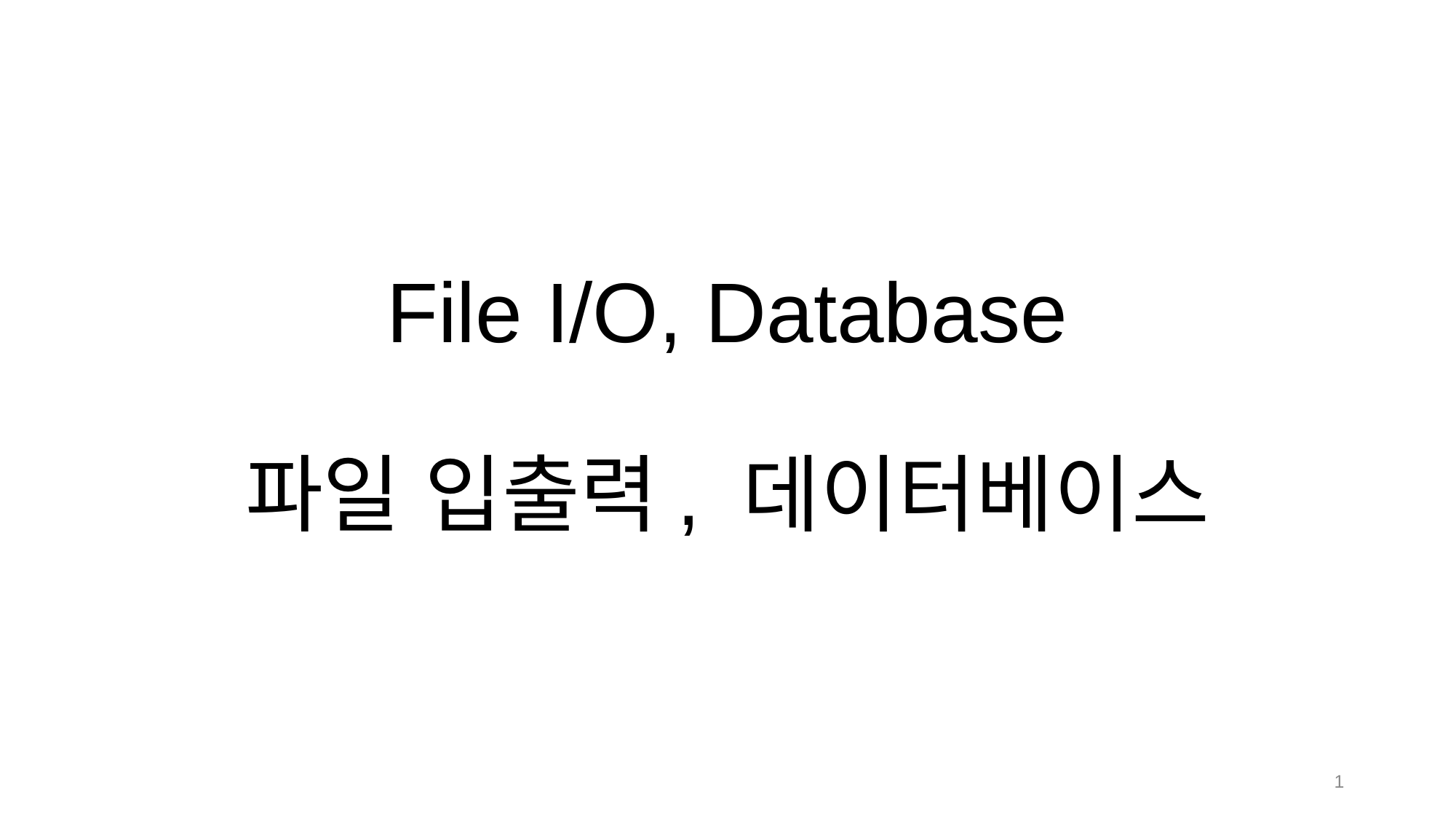

# File I/O, Database 파일 입출력, 데이터베이스
1